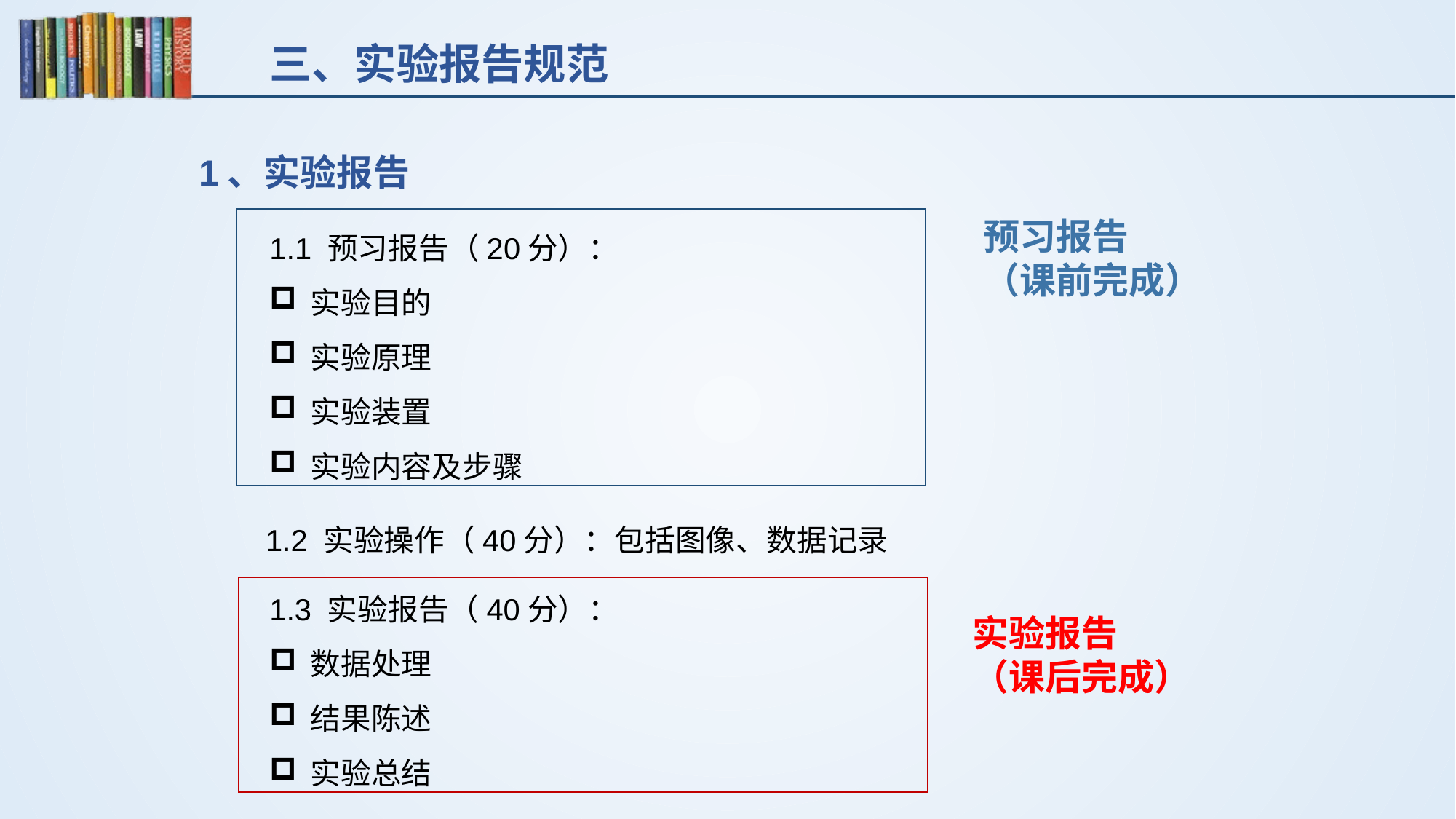

三、实验报告规范
1、实验报告
1.1 预习报告（20分）：
实验目的
实验原理
实验装置
实验内容及步骤

预习报告
（课前完成）
1.2 实验操作（40分）：包括图像、数据记录
1.3 实验报告（40分）：
数据处理
结果陈述
实验总结

实验报告
（课后完成）